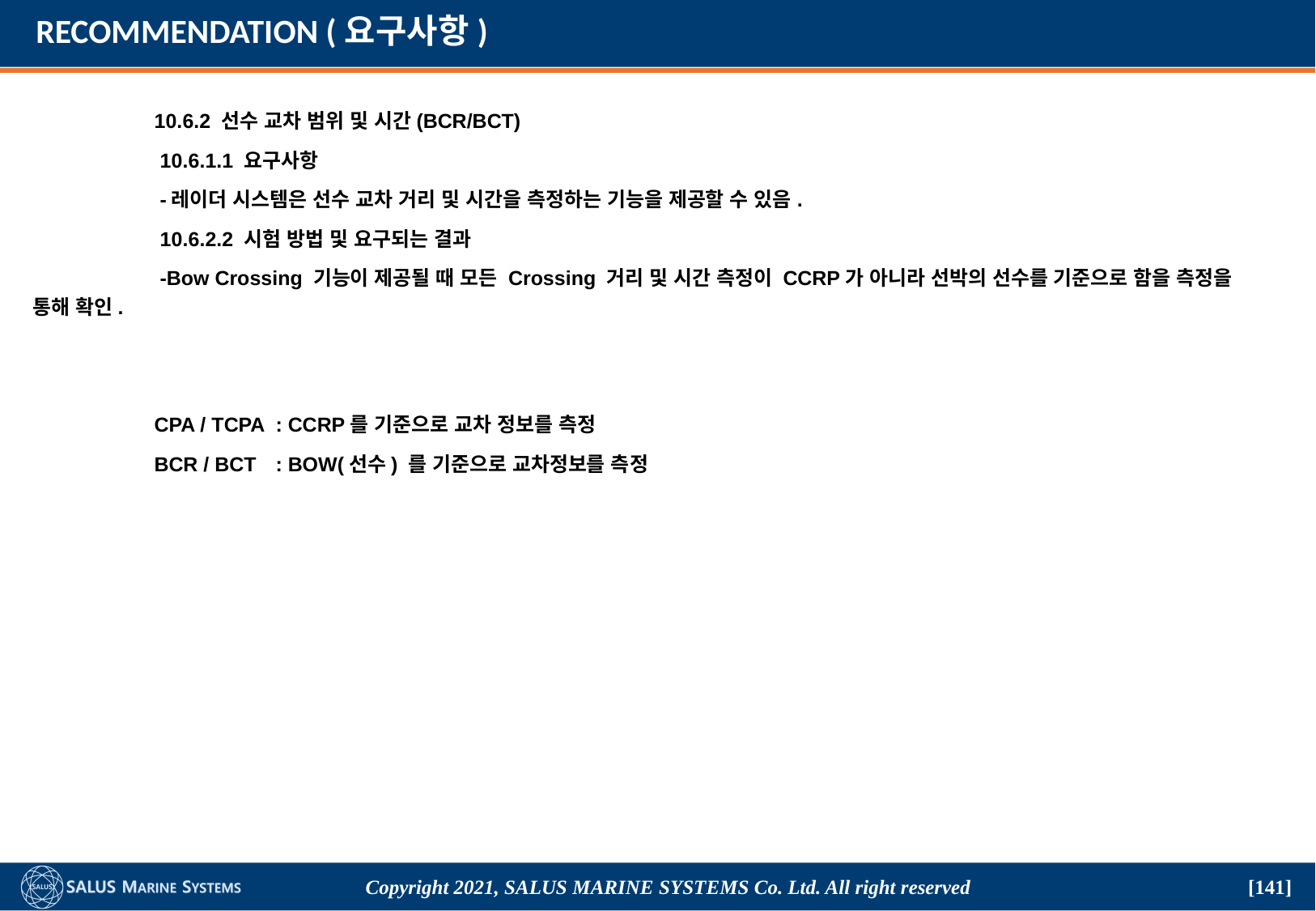

# RECOMMENDATION (요구사항)
	10.6.2 선수 교차 범위 및 시간(BCR/BCT)
	 10.6.1.1 요구사항
	 -레이더 시스템은 선수 교차 거리 및 시간을 측정하는 기능을 제공할 수 있음.
	 10.6.2.2 시험 방법 및 요구되는 결과
	 -Bow Crossing 기능이 제공될 때 모든 Crossing 거리 및 시간 측정이 CCRP가 아니라 선박의 선수를 기준으로 함을 측정을 통해 확인.

	CPA / TCPA 	: CCRP를 기준으로 교차 정보를 측정
	BCR / BCT 	: BOW(선수) 를 기준으로 교차정보를 측정
Copyright 2021, SALUS Marine Systems Co. Ltd. All right reserved
[141]